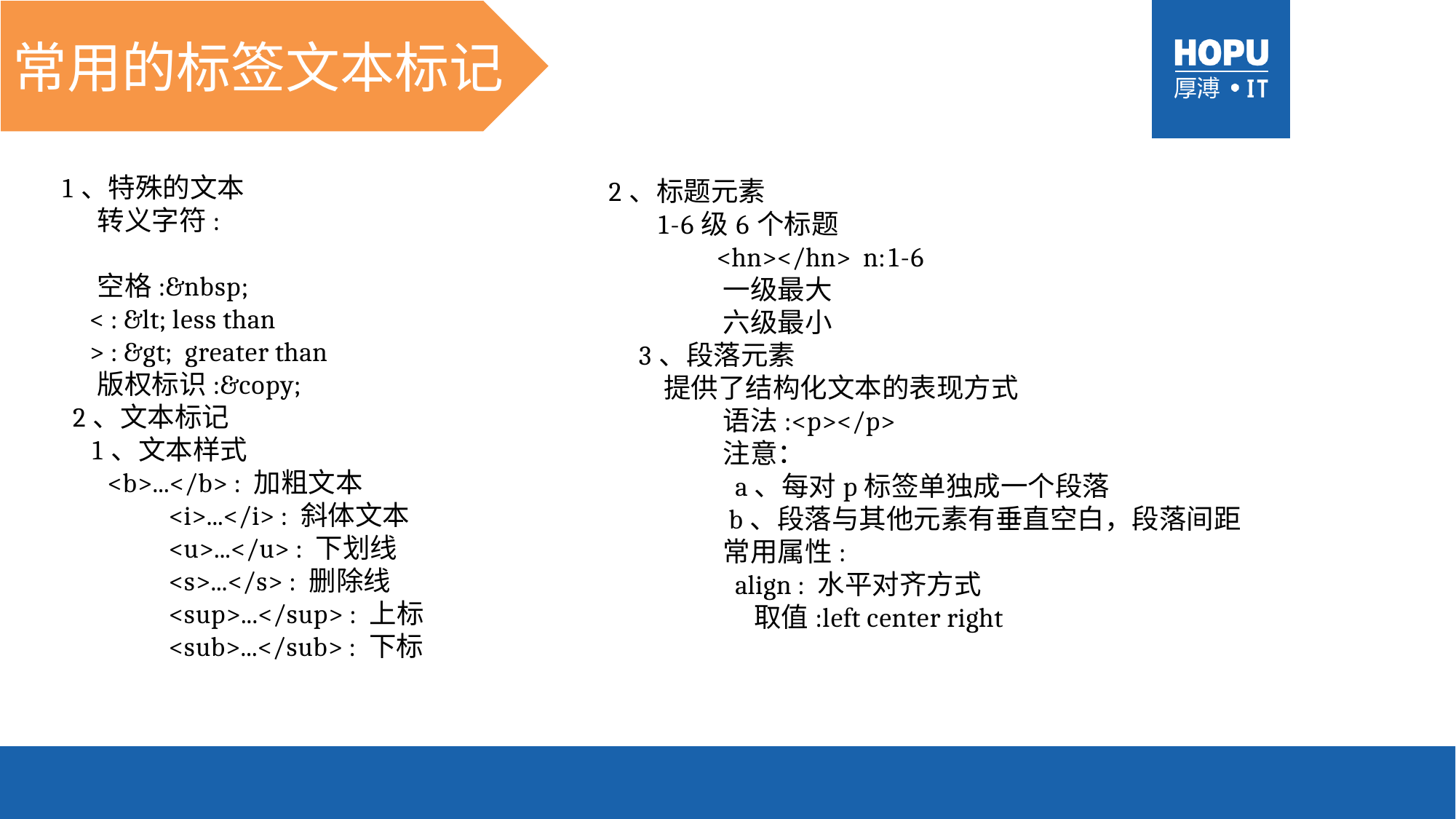

常用的标签文本标记
 1、特殊的文本
      转义字符:

      空格:&nbsp;
      < : &lt; less than
      > : &gt;  greater than
      版权标识:&copy;
   2、文本标记
      1、文本样式
         <b>...</b> : 加粗文本
	 <i>...</i> : 斜体文本
	 <u>...</u> : 下划线
	 <s>...</s> : 删除线
	 <sup>...</sup> : 上标
	 <sub>...</sub> : 下标
 2、标题元素
         1-6级6个标题
	 <hn></hn>  n:1-6
	 一级最大
	 六级最小
      3、段落元素
         提供了结构化文本的表现方式
	 语法:<p></p>
	 注意：
	    a、每对p标签单独成一个段落
	   b、段落与其他元素有垂直空白，段落间距
	 常用属性:
	    align : 水平对齐方式
	      取值:left center right